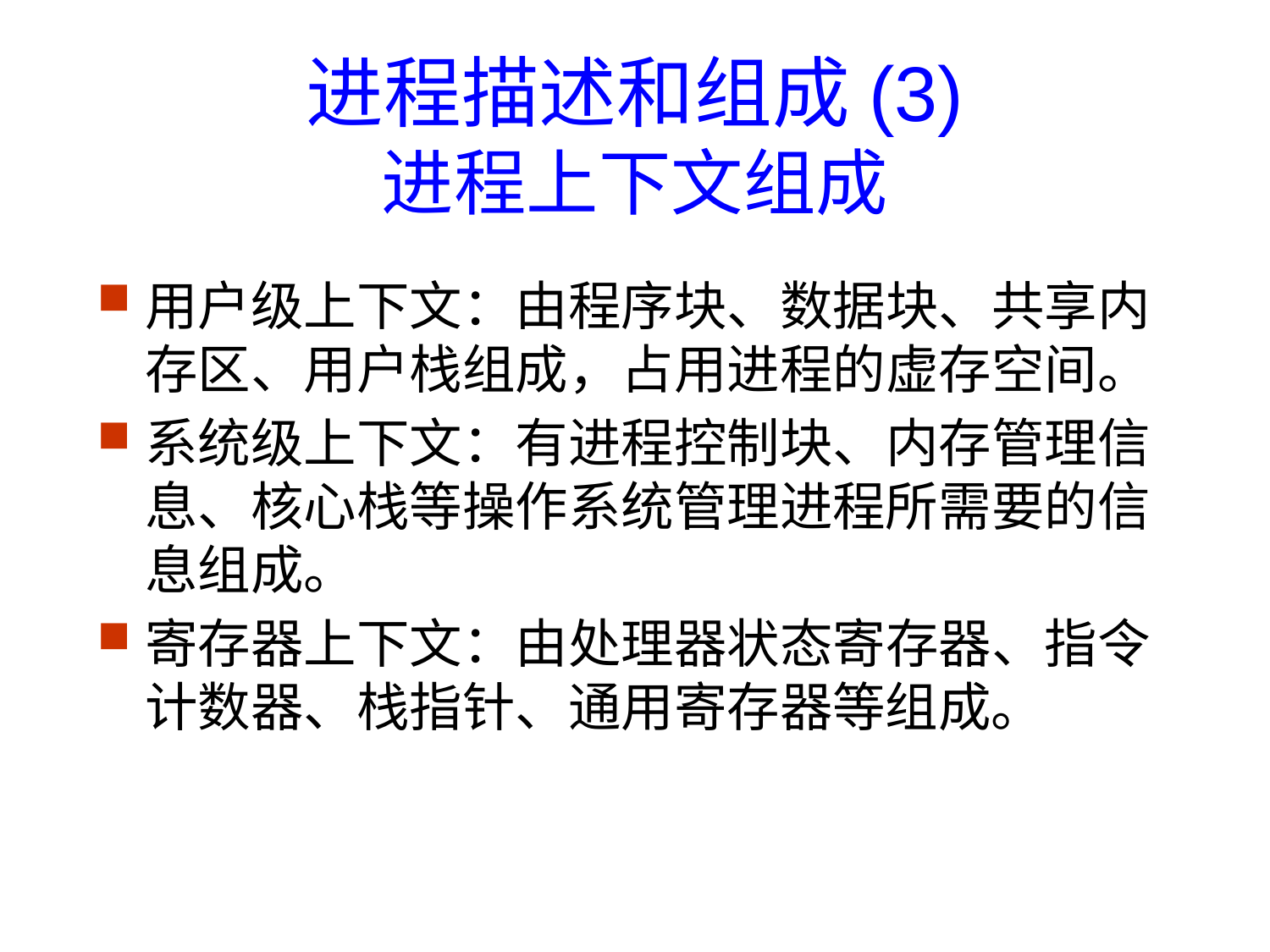

进程描述和组成(3)
进程上下文组成
用户级上下文：由程序块、数据块、共享内存区、用户栈组成，占用进程的虚存空间。
系统级上下文：有进程控制块、内存管理信息、核心栈等操作系统管理进程所需要的信息组成。
寄存器上下文：由处理器状态寄存器、指令计数器、栈指针、通用寄存器等组成。